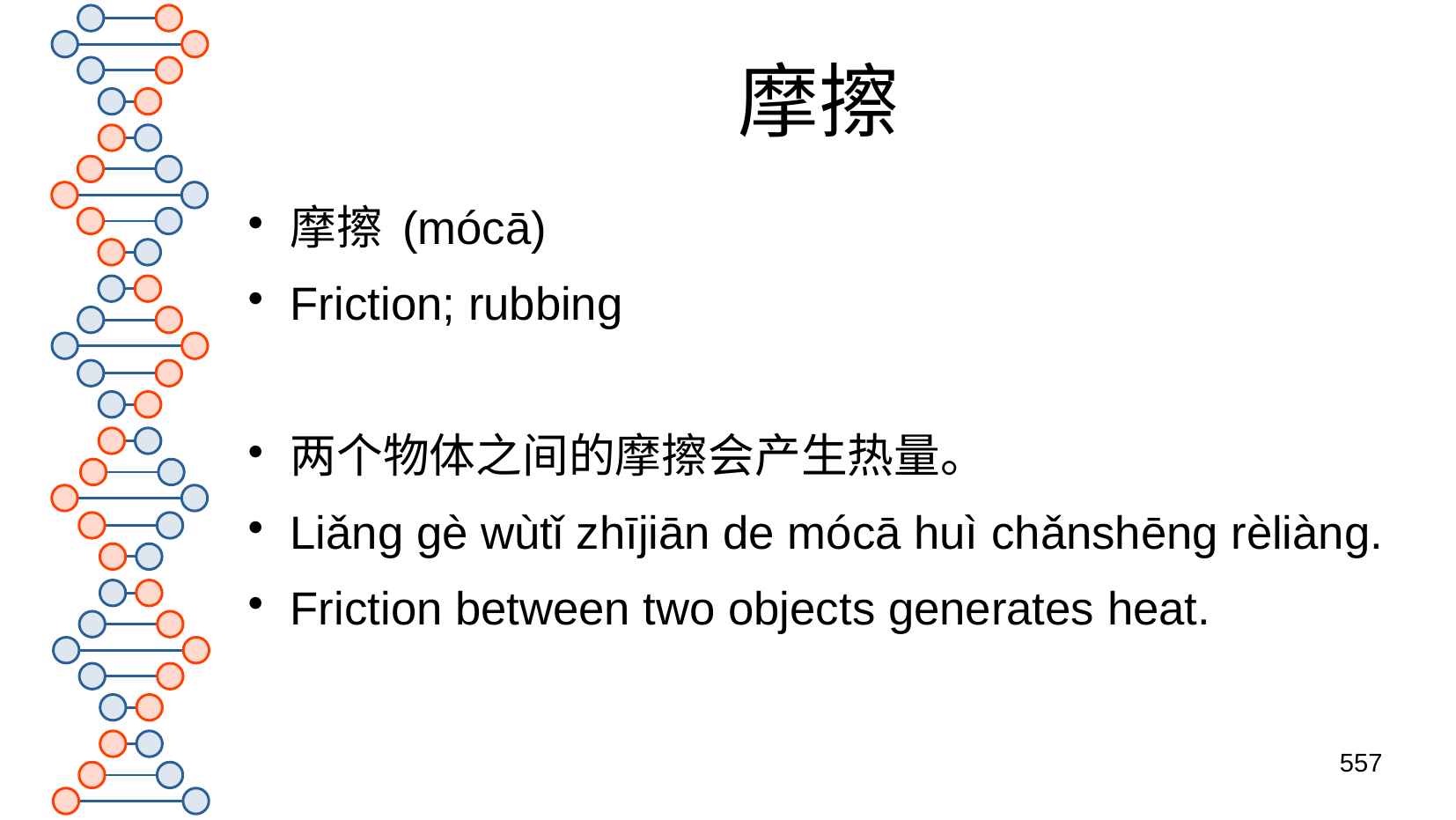

# 摩擦
摩擦 (mócā)
Friction; rubbing

两个物体之间的摩擦会产生热量。
Liǎng gè wùtǐ zhījiān de mócā huì chǎnshēng rèliàng.
Friction between two objects generates heat.
557